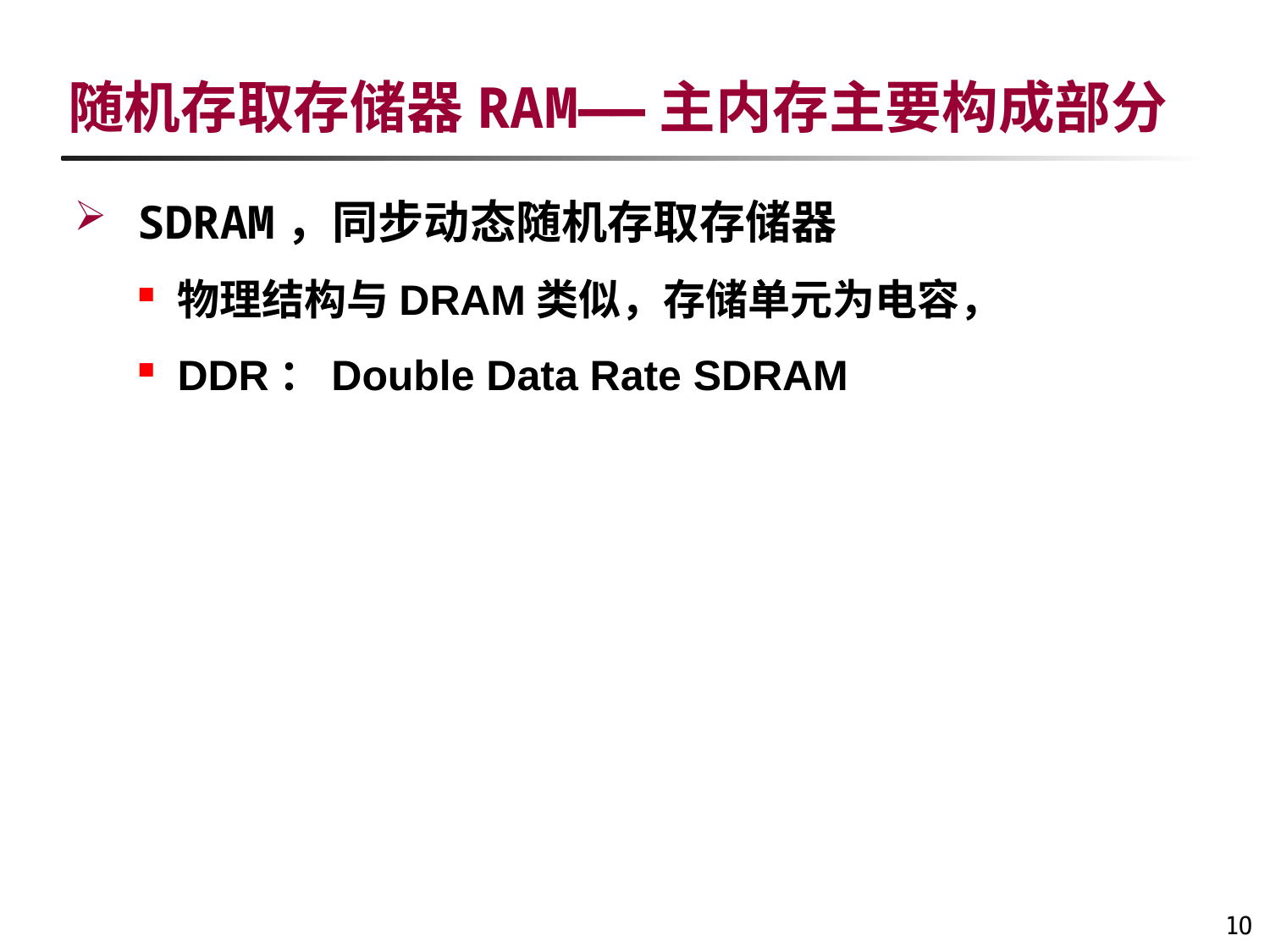

# 随机存取存储器RAM——主内存主要构成部分
SDRAM，同步动态随机存取存储器
物理结构与DRAM类似，存储单元为电容，
DDR：Double Data Rate SDRAM
10